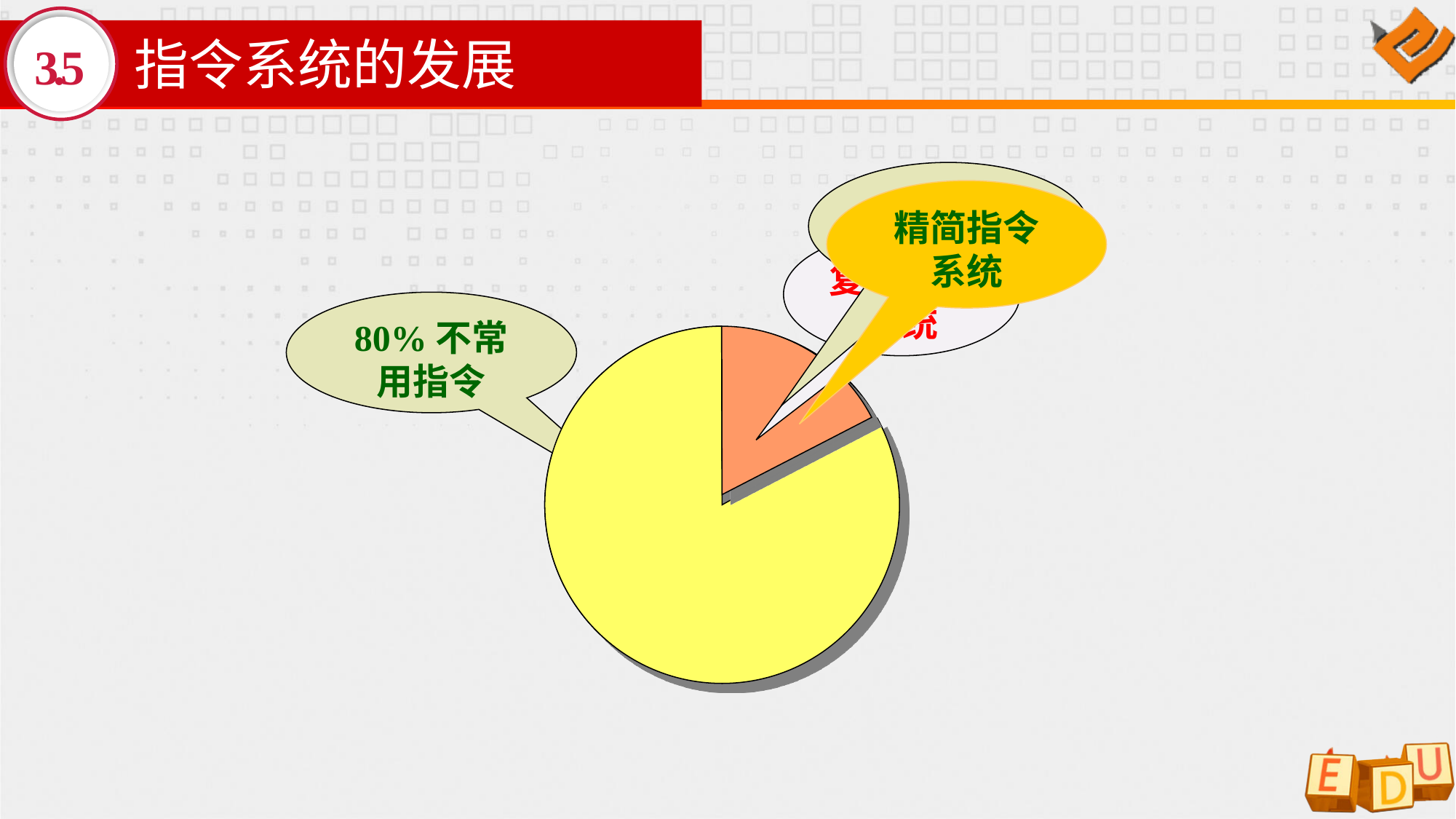

# 指令系统的发展
3.5
20%常用指令
精简指令系统
复杂指令系统
80%不常用指令